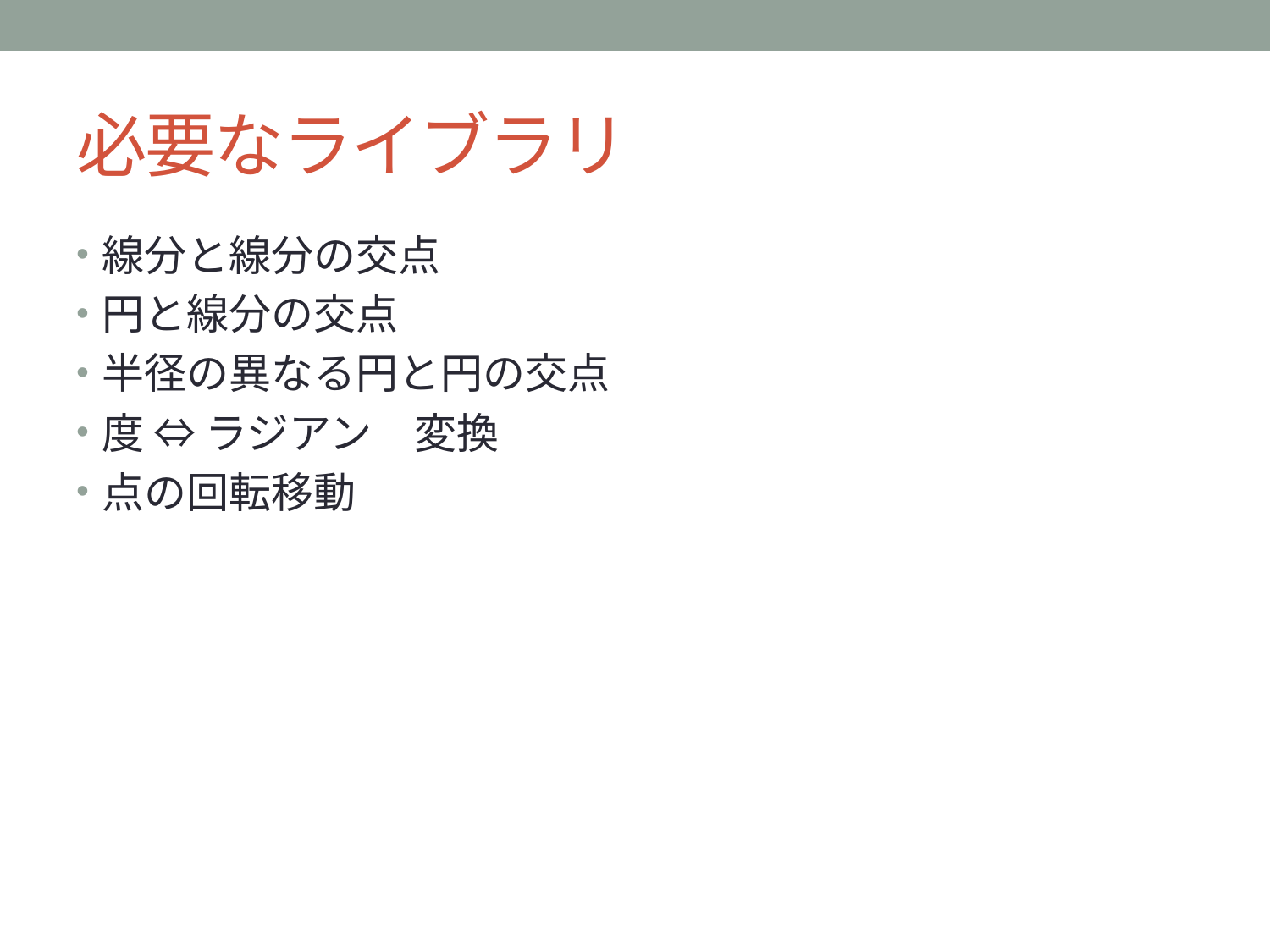

# 必要なライブラリ
線分と線分の交点
円と線分の交点
半径の異なる円と円の交点
度 ⇔ ラジアン　変換
点の回転移動